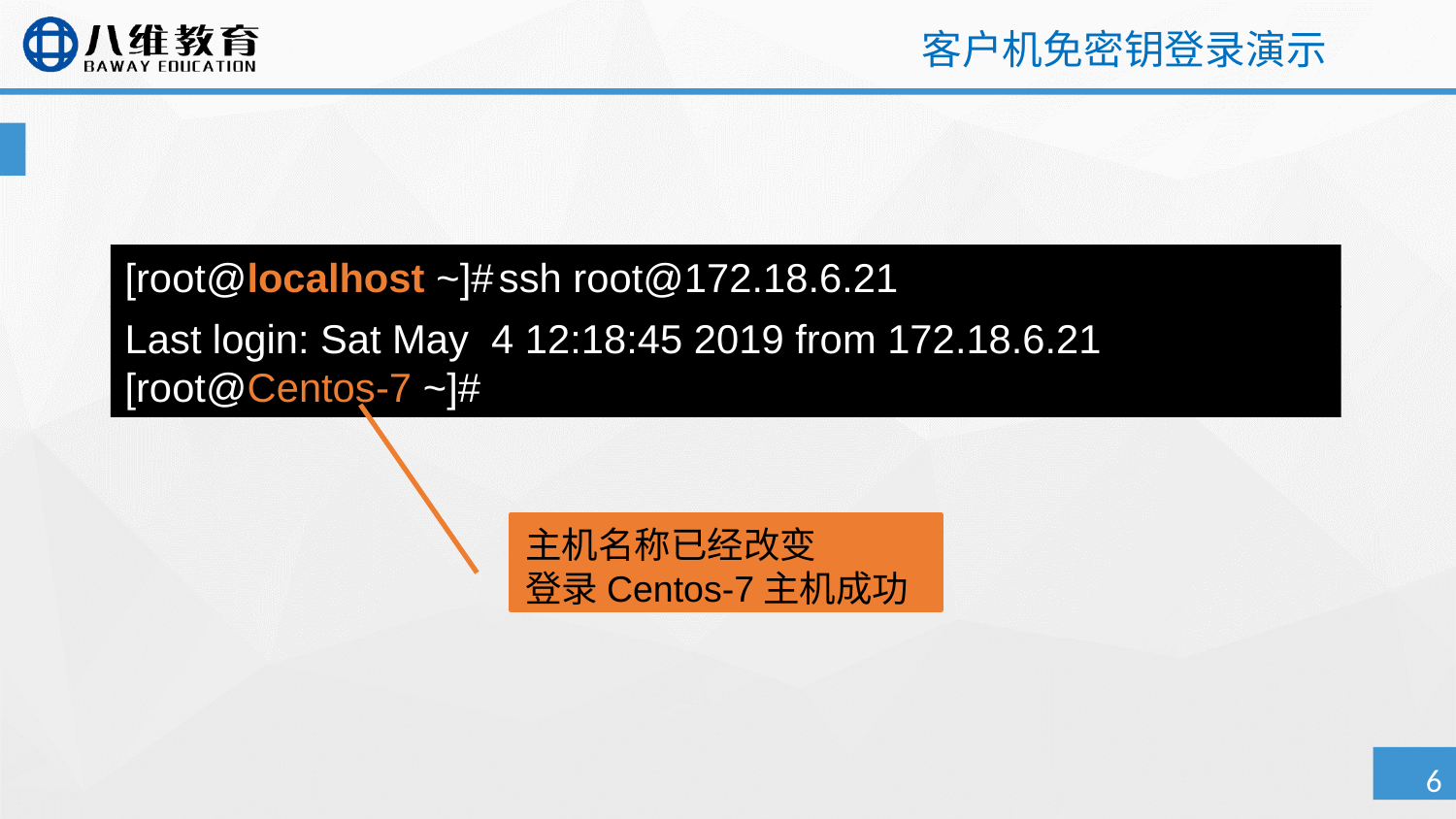

# 客户机免密钥登录演示
[root@localhost ~]#
ssh root@172.18.6.21
Last login: Sat May  4 12:18:45 2019 from 172.18.6.21
[root@Centos-7 ~]#
主机名称已经改变
登录Centos-7主机成功